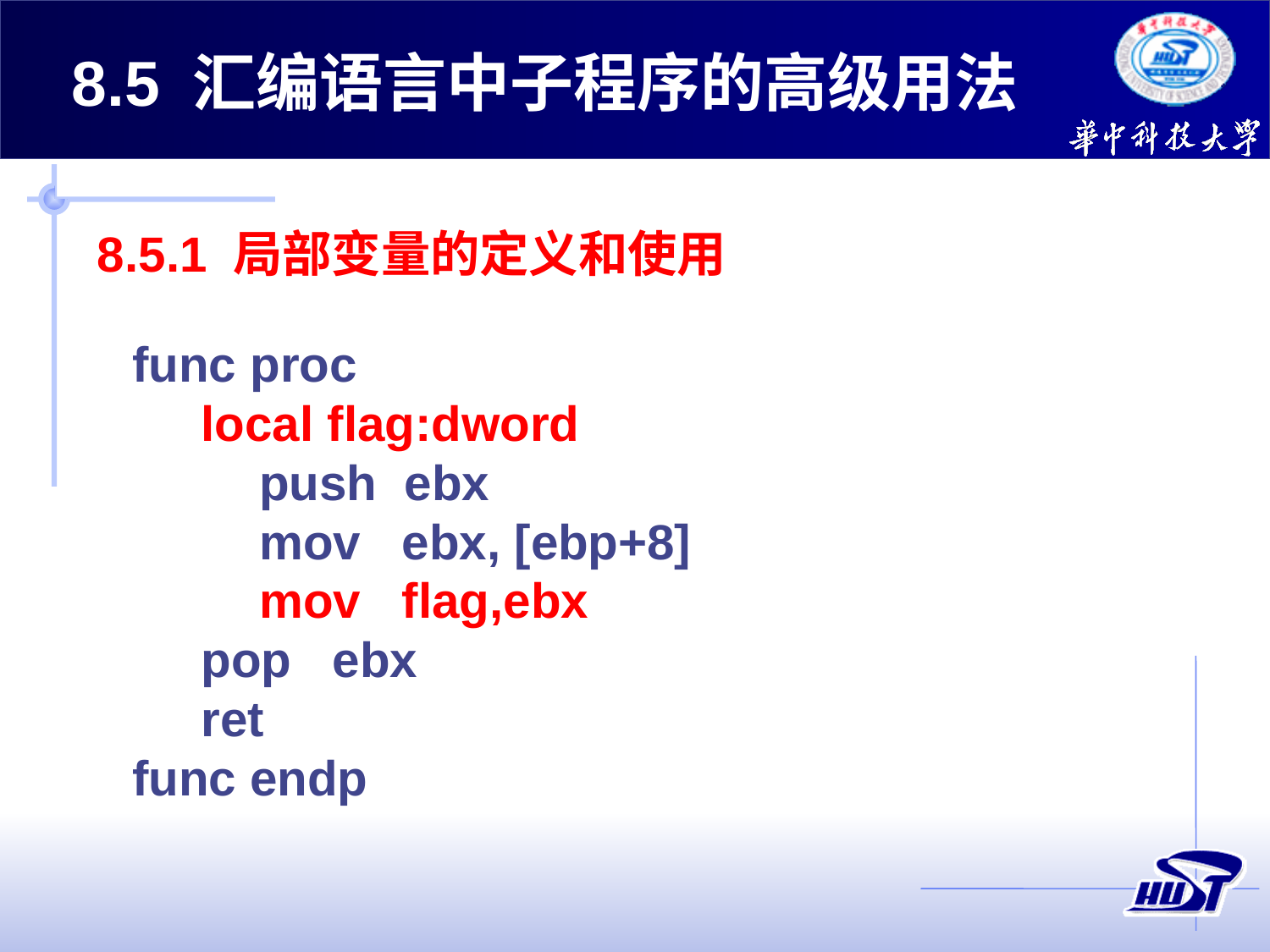

8.5 汇编语言中子程序的高级用法
8.5.1 局部变量的定义和使用
func proc
     local flag:dword
	push  ebx
	mov   ebx, [ebp+8]
	mov   flag,ebx
     pop   ebx
     ret
func endp